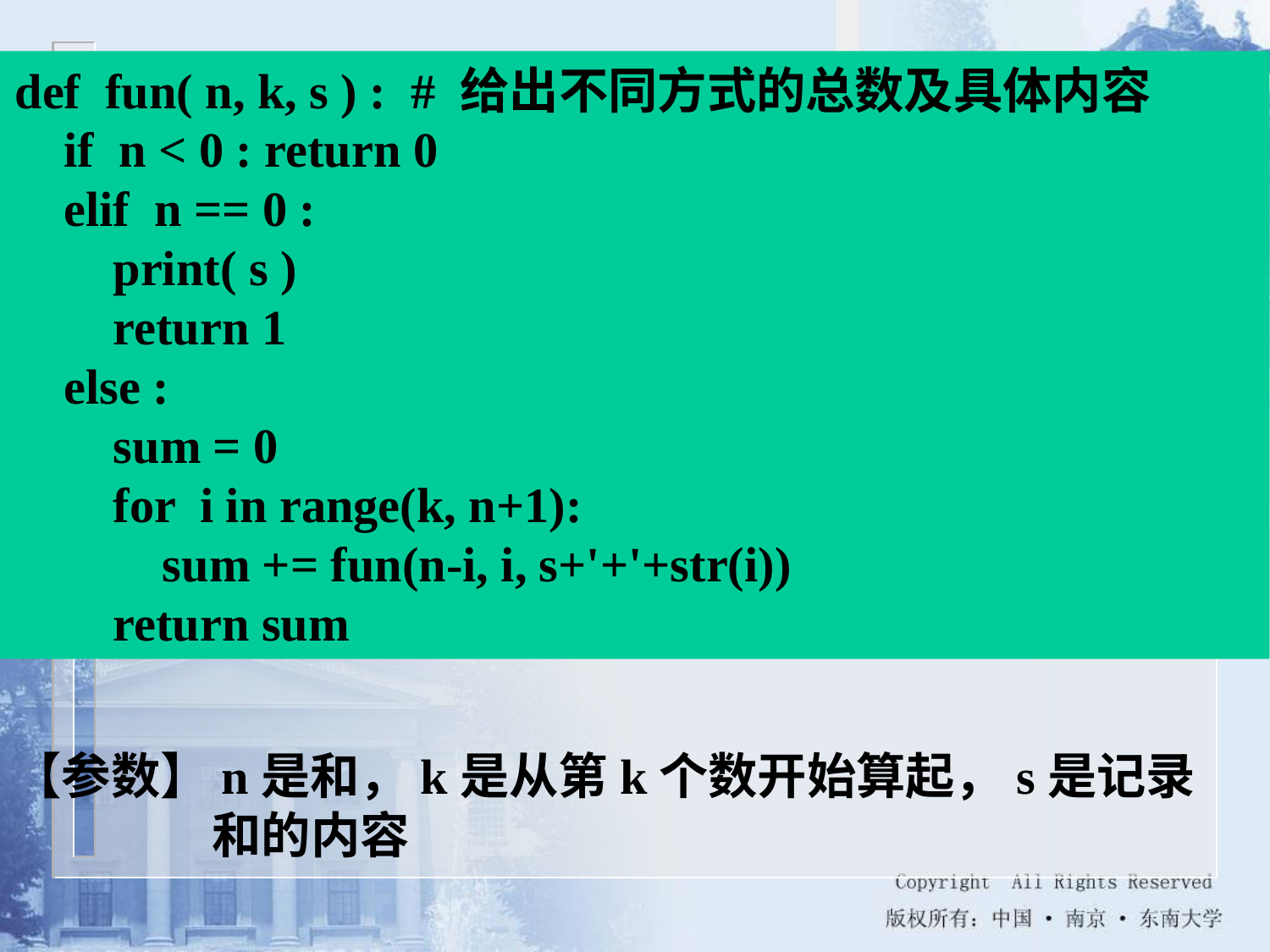

def  fun( n, k, s ) :  # 给出不同方式的总数及具体内容
    if  n < 0 : return 0
    elif  n == 0 :
        print( s )
        return 1
    else :
        sum = 0
        for  i in range(k, n+1):
            sum += fun(n-i, i, s+'+'+str(i))
        return sum
【参数】n是和，k是从第k个数开始算起，s是记录和的内容